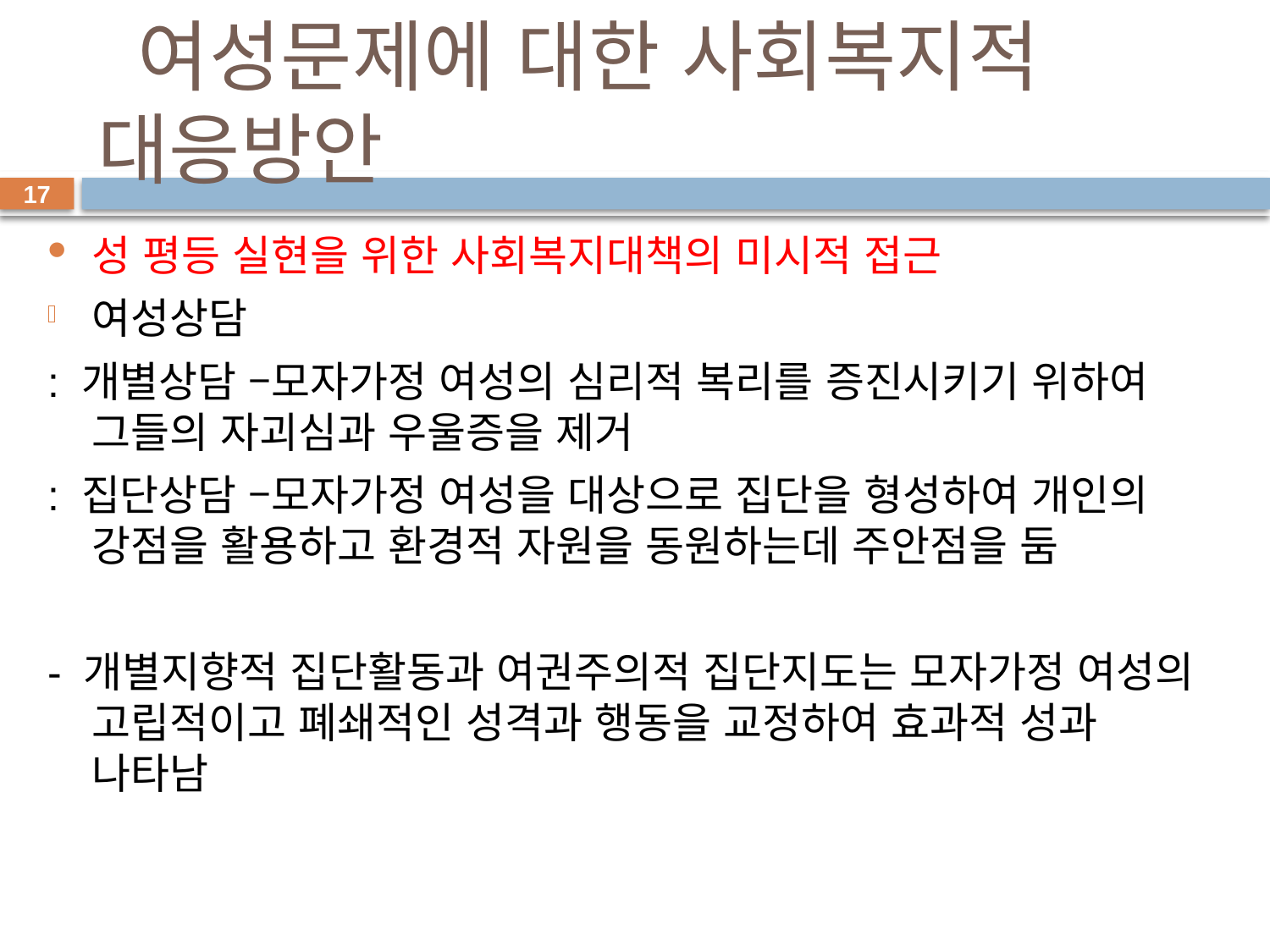

# 여성문제에 대한 사회복지적 대응방안
17
성 평등 실현을 위한 사회복지대책의 미시적 접근
여성상담
: 개별상담 –모자가정 여성의 심리적 복리를 증진시키기 위하여 그들의 자괴심과 우울증을 제거
: 집단상담 –모자가정 여성을 대상으로 집단을 형성하여 개인의 강점을 활용하고 환경적 자원을 동원하는데 주안점을 둠

- 개별지향적 집단활동과 여권주의적 집단지도는 모자가정 여성의 고립적이고 폐쇄적인 성격과 행동을 교정하여 효과적 성과 나타남